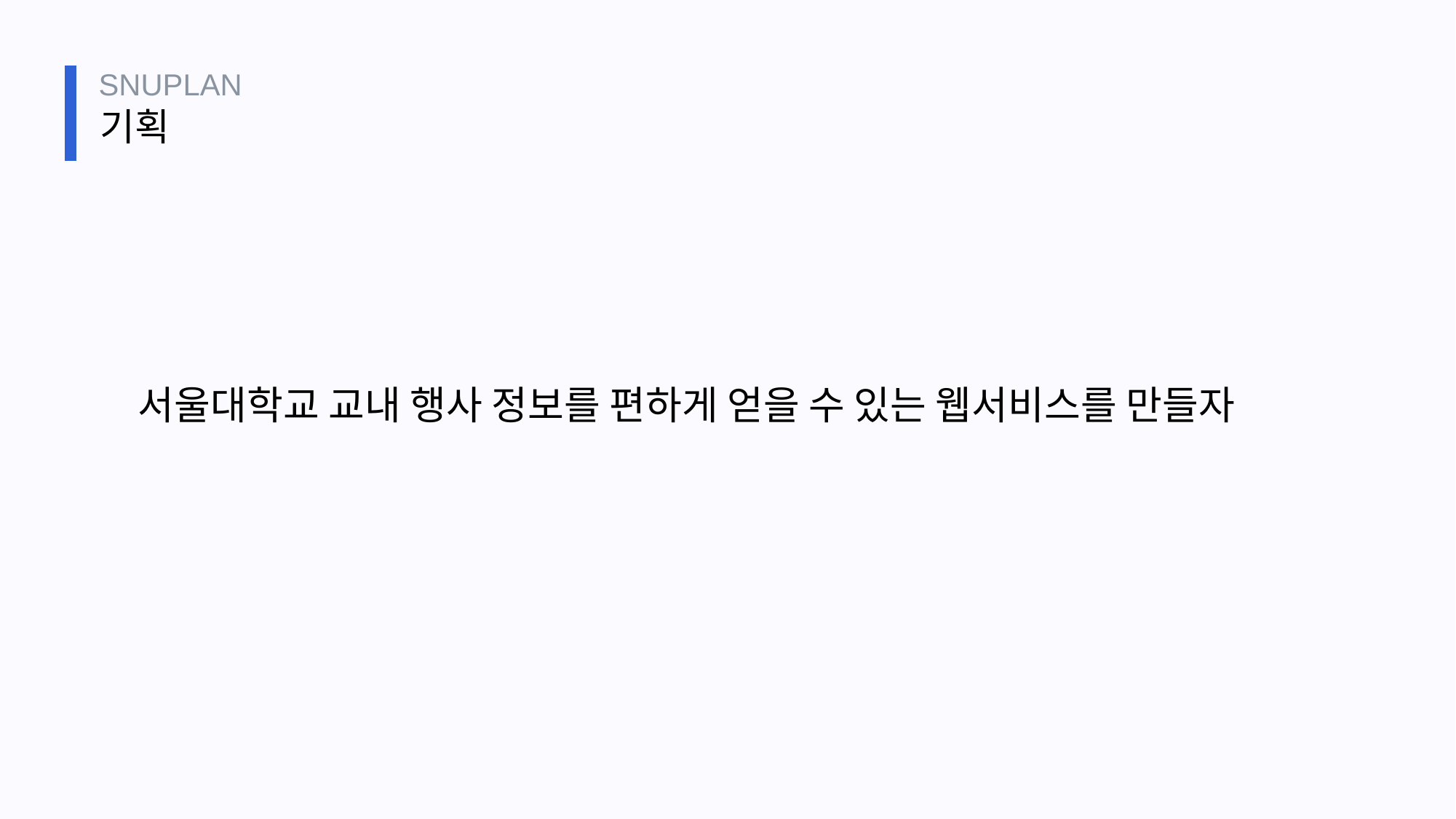

SNUPLAN
기획
서울대학교 교내 행사 정보를 편하게 얻을 수 있는 웹서비스를 만들자